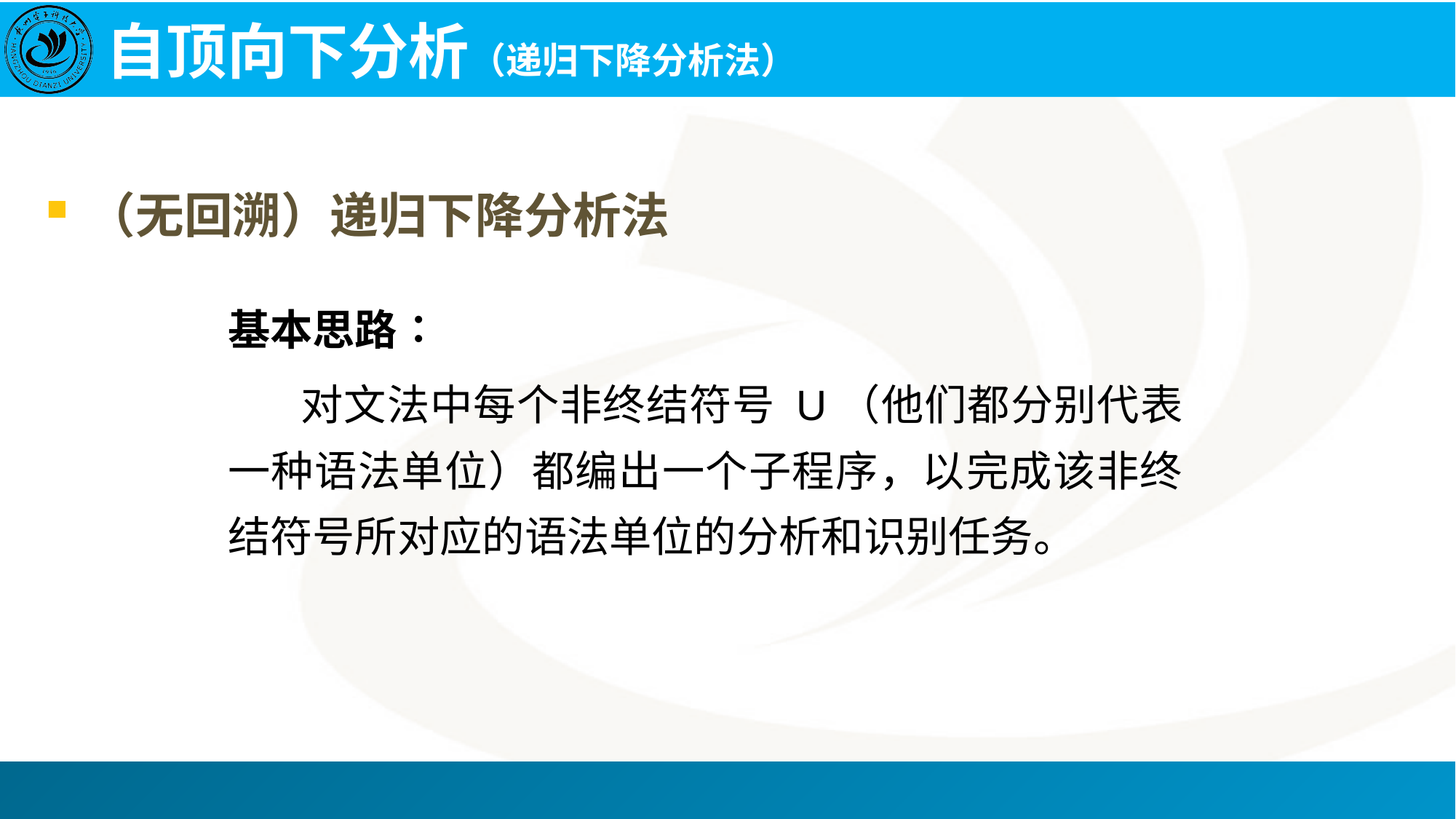

# 自顶向下分析（递归下降分析法）
（无回溯）递归下降分析法
基本思路∶
      对文法中每个非终结符号 U（他们都分别代表一种语法单位）都编出一个子程序，以完成该非终结符号所对应的语法单位的分析和识别任务。
56